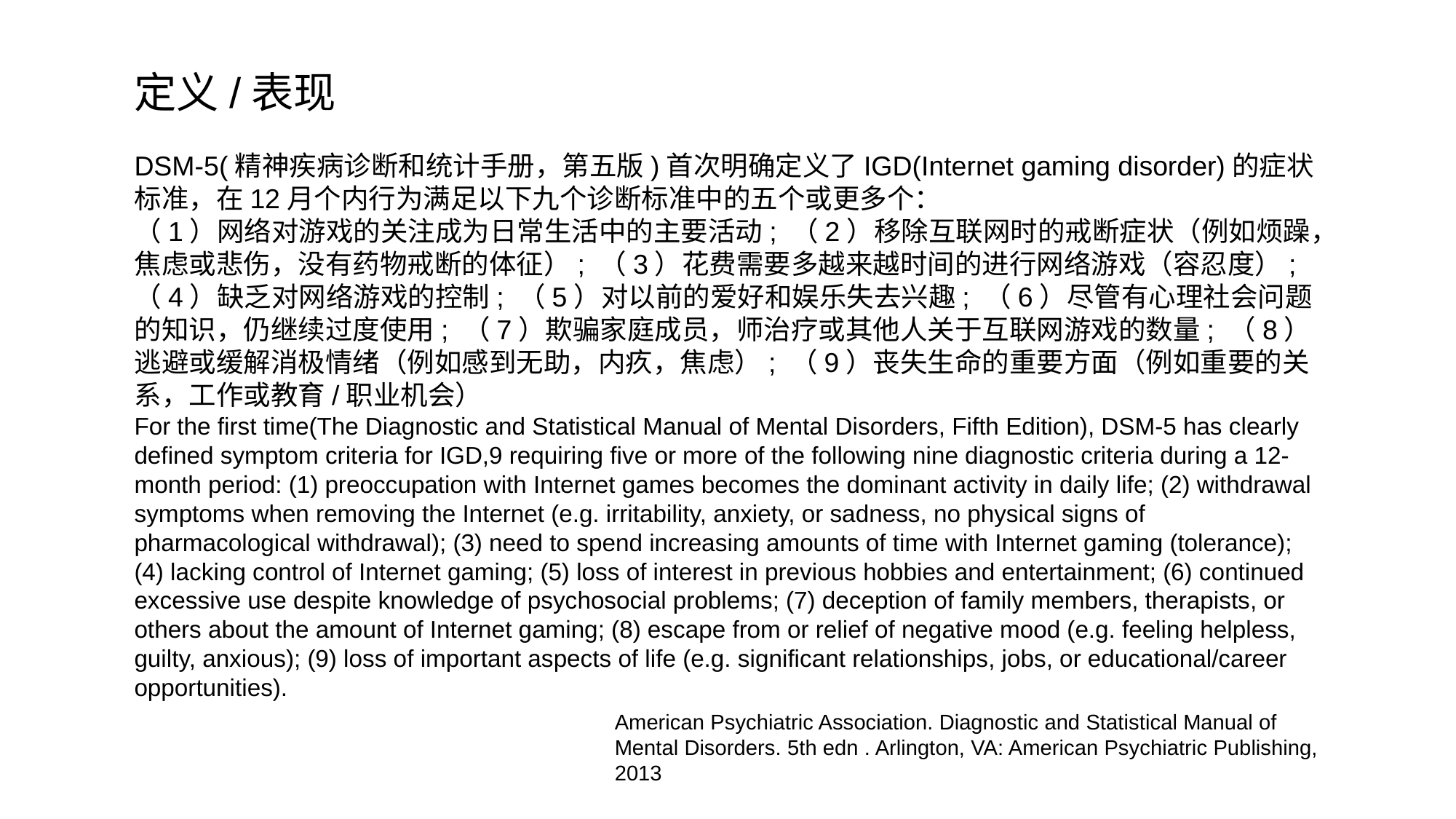

定义/表现
DSM-5(精神疾病诊断和统计手册，第五版)首次明确定义了IGD(Internet gaming disorder)的症状标准，在12月个内行为满足以下九个诊断标准中的五个或更多个：
（1）网络对游戏的关注成为日常生活中的主要活动; （2）移除互联网时的戒断症状（例如烦躁，焦虑或悲伤，没有药物戒断的体征）; （3）花费需要多越来越时间的进行网络游戏（容忍度）; （4）缺乏对网络游戏的控制; （5）对以前的爱好和娱乐失去兴趣; （6）尽管有心理社会问题的知识，仍继续过度使用; （7）欺骗家庭成员，师治疗或其他人关于互联网游戏的数量; （8）逃避或缓解消极情绪（例如感到无助，内疚，焦虑）; （9）丧失生命的重要方面（例如重要的关系，工作或教育/职业机会）
For the first time(The Diagnostic and Statistical Manual of Mental Disorders, Fifth Edition), DSM‐5 has clearly defined symptom criteria for IGD,9 requiring five or more of the following nine diagnostic criteria during a 12‐month period: (1) preoccupation with Internet games becomes the dominant activity in daily life; (2) withdrawal symptoms when removing the Internet (e.g. irritability, anxiety, or sadness, no physical signs of pharmacological withdrawal); (3) need to spend increasing amounts of time with Internet gaming (tolerance); (4) lacking control of Internet gaming; (5) loss of interest in previous hobbies and entertainment; (6) continued excessive use despite knowledge of psychosocial problems; (7) deception of family members, therapists, or others about the amount of Internet gaming; (8) escape from or relief of negative mood (e.g. feeling helpless, guilty, anxious); (9) loss of important aspects of life (e.g. significant relationships, jobs, or educational/career opportunities).

American Psychiatric Association. Diagnostic and Statistical Manual of Mental Disorders. 5th edn . Arlington, VA: American Psychiatric Publishing, 2013